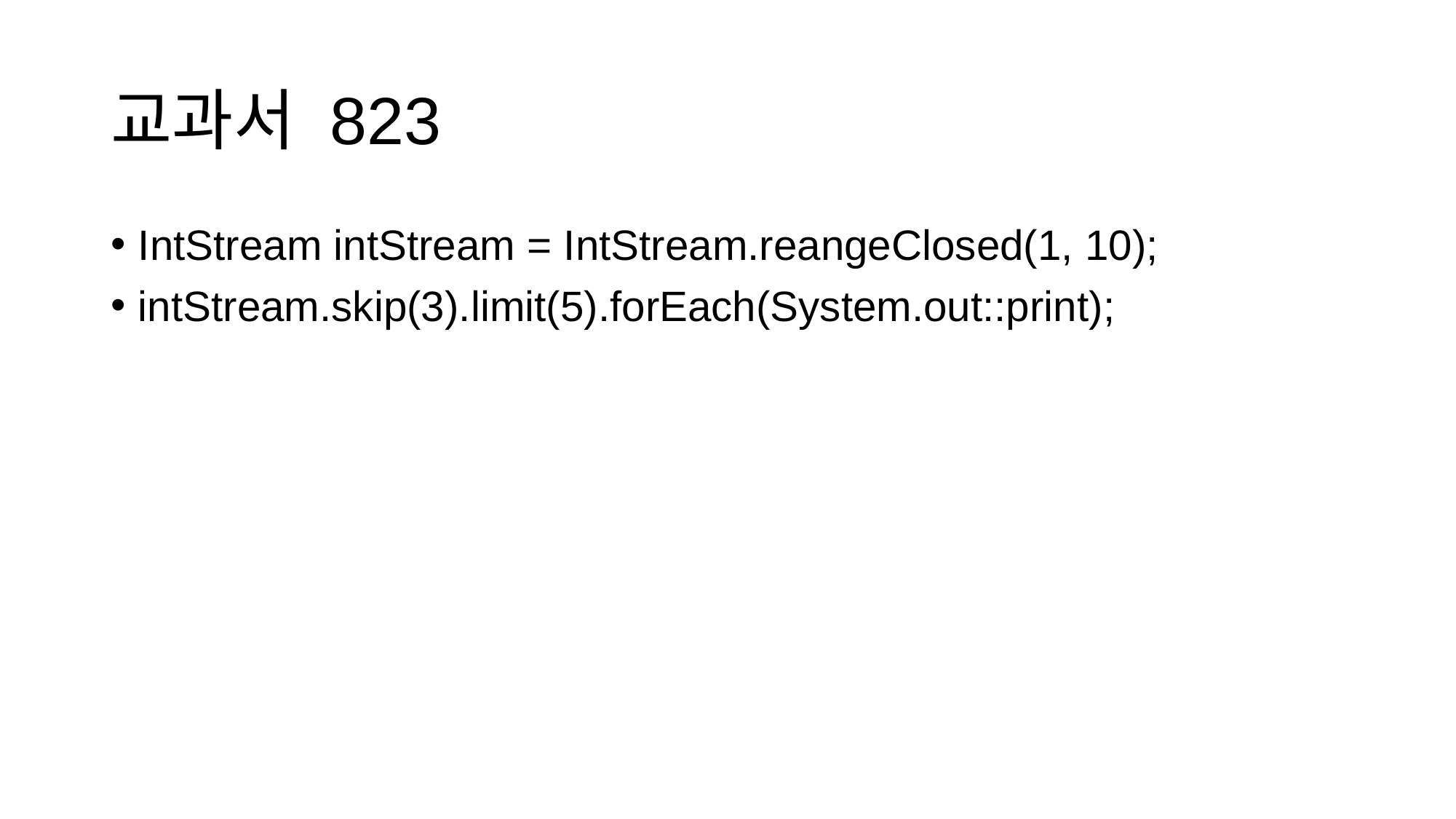

# 교과서 823
IntStream intStream = IntStream.reangeClosed(1, 10);
intStream.skip(3).limit(5).forEach(System.out::print);